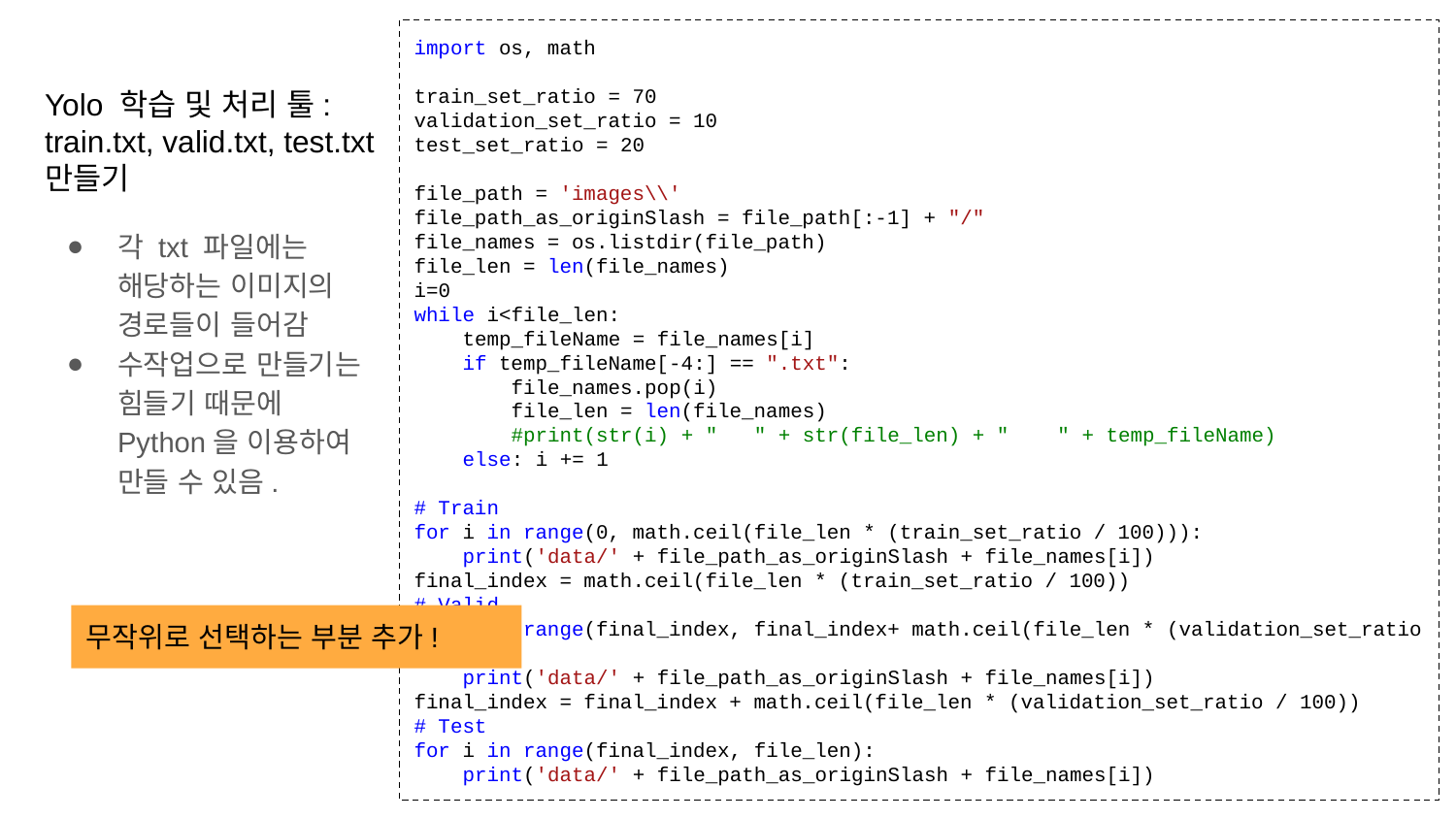

import os, math

train_set_ratio = 70
validation_set_ratio = 10
test_set_ratio = 20

file_path = 'images\\'
file_path_as_originSlash = file_path[:-1] + "/"
file_names = os.listdir(file_path)
file_len = len(file_names)
i=0
while i<file_len:
    temp_fileName = file_names[i]
    if temp_fileName[-4:] == ".txt":
        file_names.pop(i)
        file_len = len(file_names)
        #print(str(i) + "   " + str(file_len) + "    " + temp_fileName)
    else: i += 1

# Train
for i in range(0, math.ceil(file_len * (train_set_ratio / 100))):
    print('data/' + file_path_as_originSlash + file_names[i])
final_index = math.ceil(file_len * (train_set_ratio / 100))
# Valid
for i in range(final_index, final_index+ math.ceil(file_len * (validation_set_ratio / 100))):
    print('data/' + file_path_as_originSlash + file_names[i])
final_index = final_index + math.ceil(file_len * (validation_set_ratio / 100))
# Test
for i in range(final_index, file_len):
    print('data/' + file_path_as_originSlash + file_names[i])
# Yolo 학습 및 처리 툴: train.txt, valid.txt, test.txt 만들기
각 txt 파일에는 해당하는 이미지의 경로들이 들어감
수작업으로 만들기는 힘들기 때문에 Python을 이용하여 만들 수 있음.
무작위로 선택하는 부분 추가!